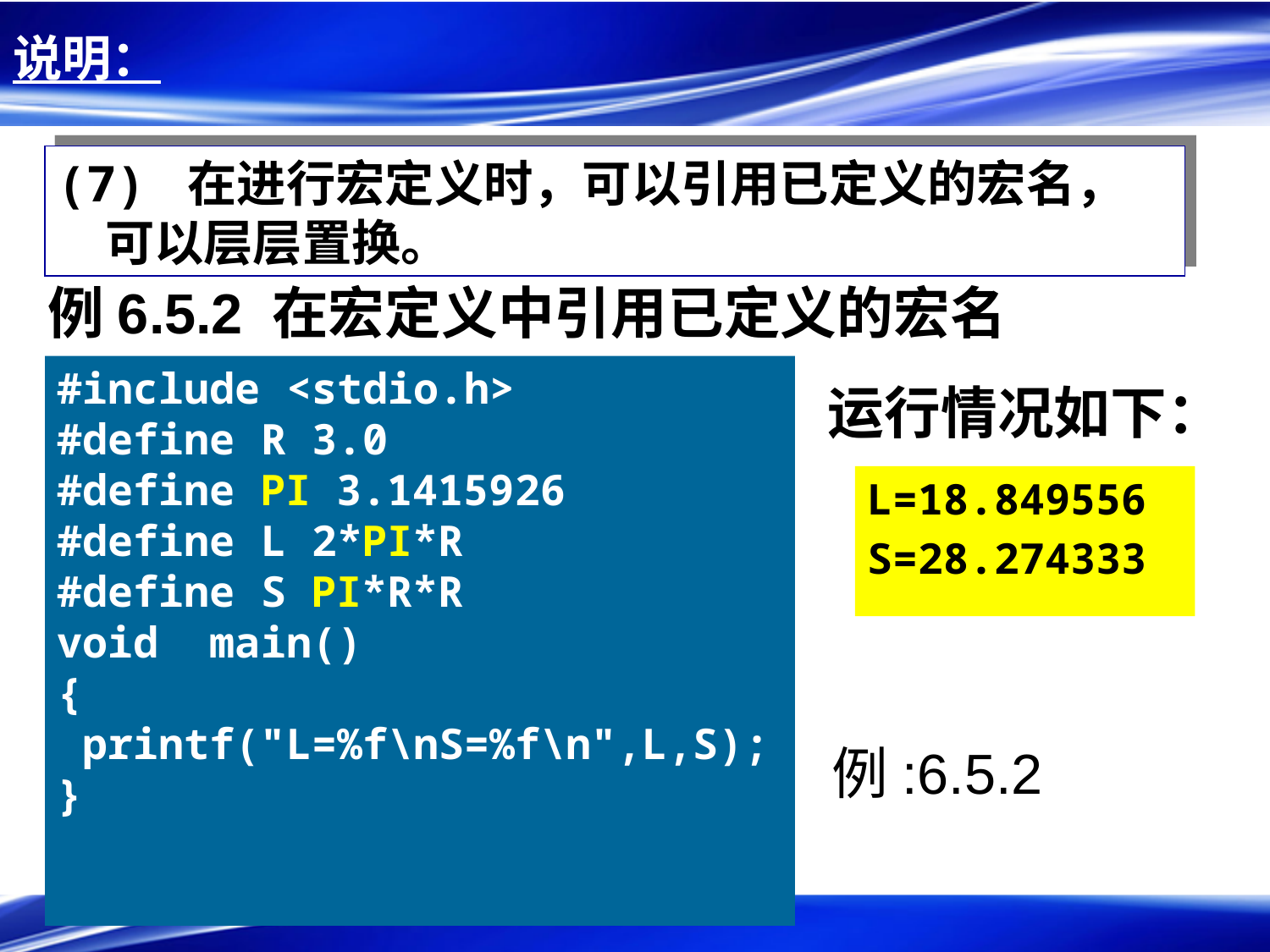

# 说明：
(7) 在进行宏定义时，可以引用已定义的宏名，可以层层置换。
例6.5.2 在宏定义中引用已定义的宏名
#include <stdio.h>
#define R 3.0
#define PI 3.1415926
#define L 2*PI*R
#define S PI*R*R
void  main()
{
 printf("L=%f\nS=%f\n",L,S);
}
运行情况如下：
L=18.849556
S=28.274333
例:6.5.2